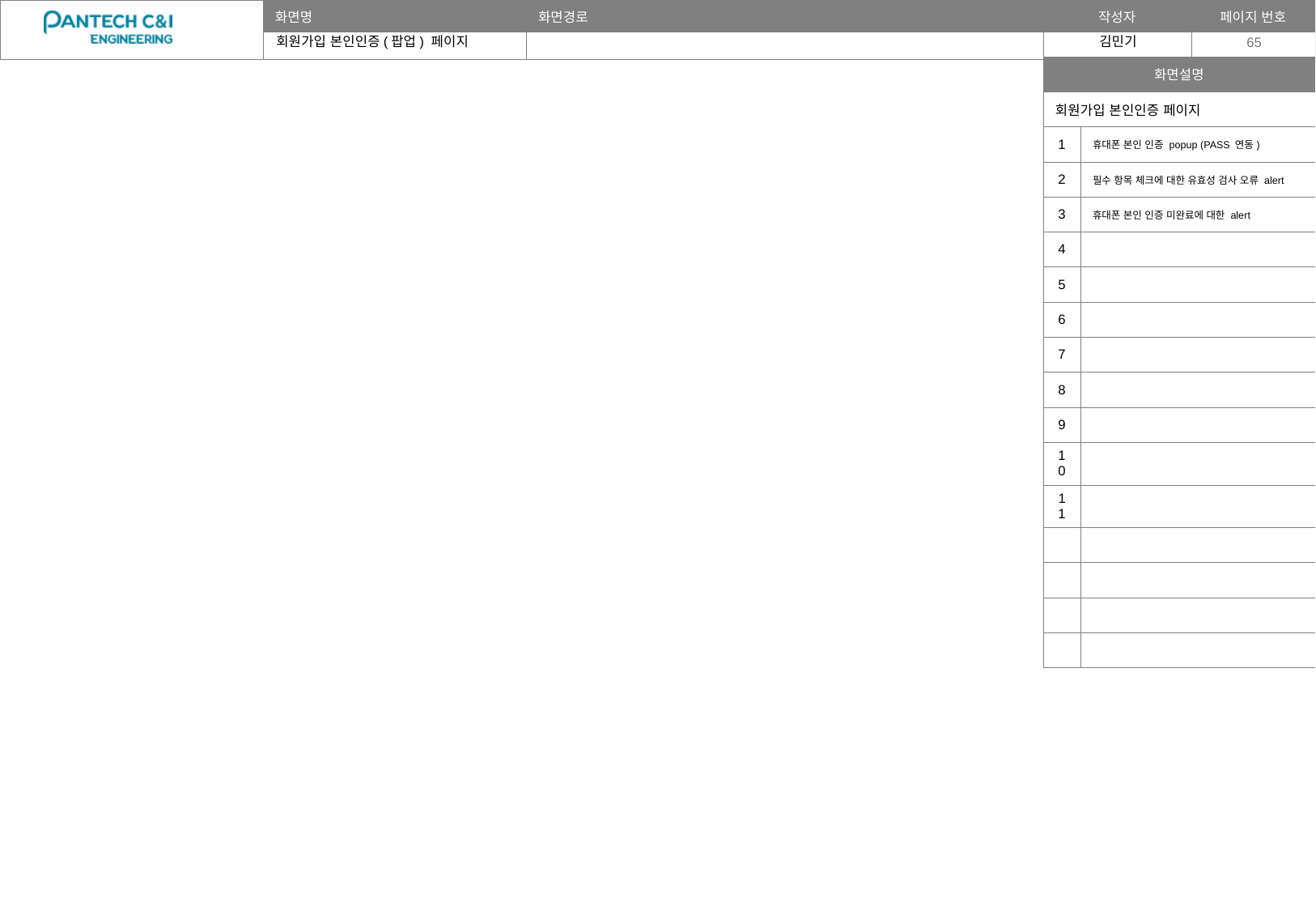

회원가입 본인인증(팝업) 페이지
65
| 화면설명 |  |
| --- | --- |
| 회원가입 본인인증 페이지 |  |
| 1 | 휴대폰 본인 인증 popup (PASS 연동) |
| 2 | 필수 항목 체크에 대한 유효성 검사 오류 alert |
| 3 | 휴대폰 본인 인증 미완료에 대한 alert |
| 4 |  |
| 5 |  |
| 6 |  |
| 7 |  |
| 8 |  |
| 9 |  |
| 10 |  |
| 11 |  |
|  |  |
|  |  |
|  |  |
|  |  |